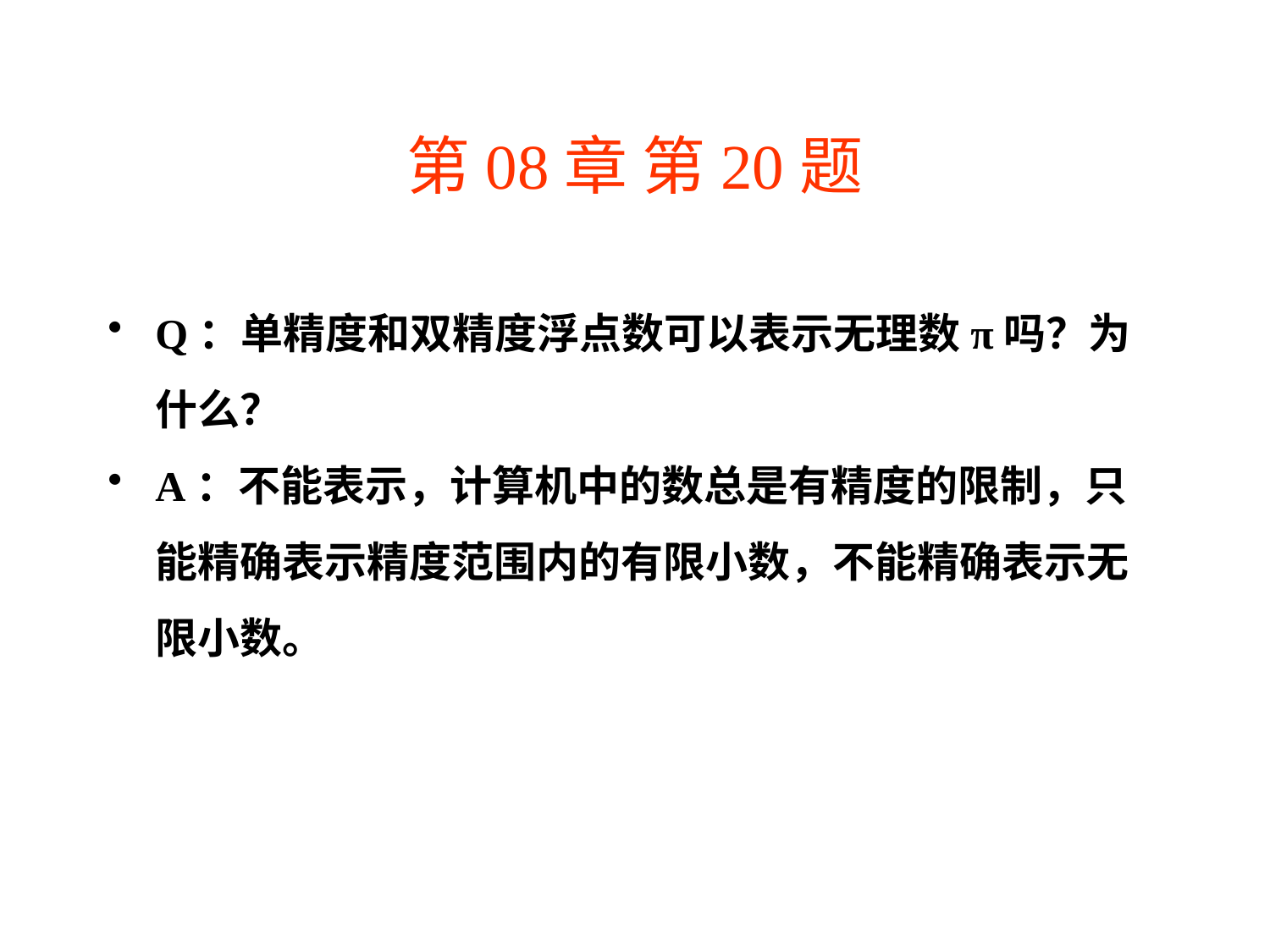

# 第08章 第20题
Q：单精度和双精度浮点数可以表示无理数π吗？为什么？
A：不能表示，计算机中的数总是有精度的限制，只能精确表示精度范围内的有限小数，不能精确表示无限小数。